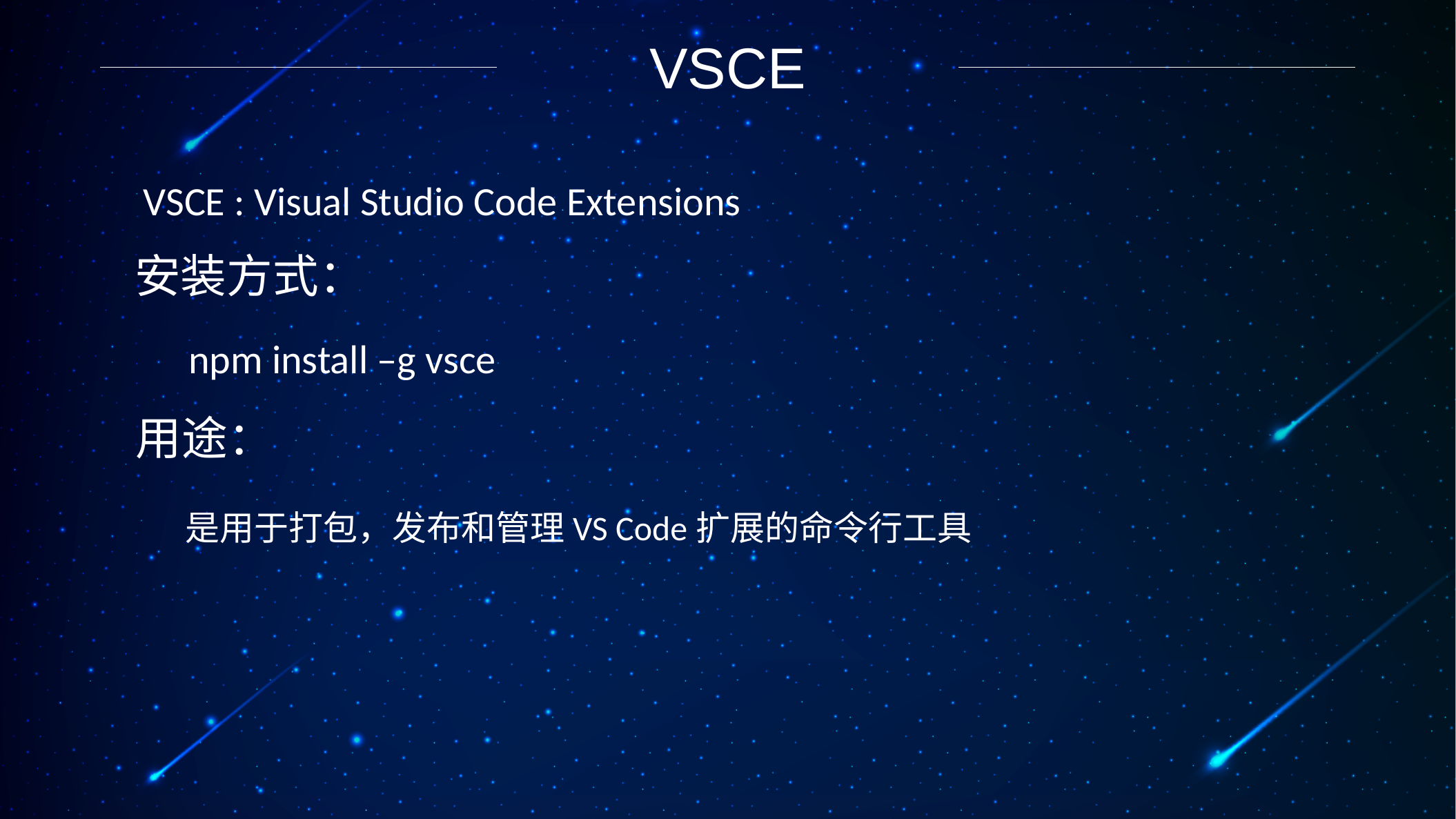

VSCE
VSCE : Visual Studio Code Extensions
安装方式：
npm install –g vsce
用途：
是用于打包，发布和管理VS Code扩展的命令行工具